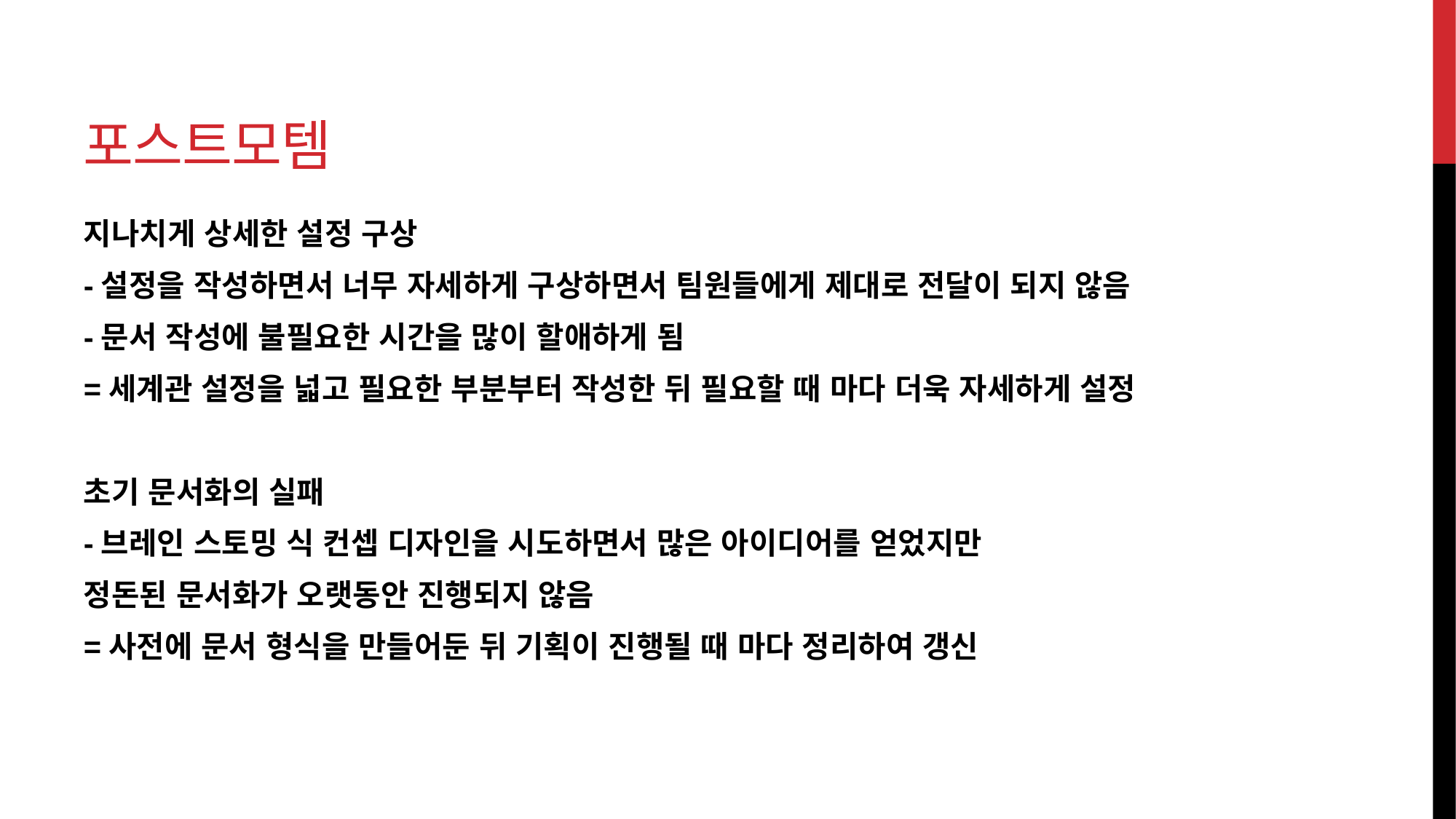

# 포스트모템
지나치게 상세한 설정 구상
-설정을 작성하면서 너무 자세하게 구상하면서 팀원들에게 제대로 전달이 되지 않음
-문서 작성에 불필요한 시간을 많이 할애하게 됨
=세계관 설정을 넓고 필요한 부분부터 작성한 뒤 필요할 때 마다 더욱 자세하게 설정

초기 문서화의 실패
-브레인 스토밍 식 컨셉 디자인을 시도하면서 많은 아이디어를 얻었지만
정돈된 문서화가 오랫동안 진행되지 않음
=사전에 문서 형식을 만들어둔 뒤 기획이 진행될 때 마다 정리하여 갱신